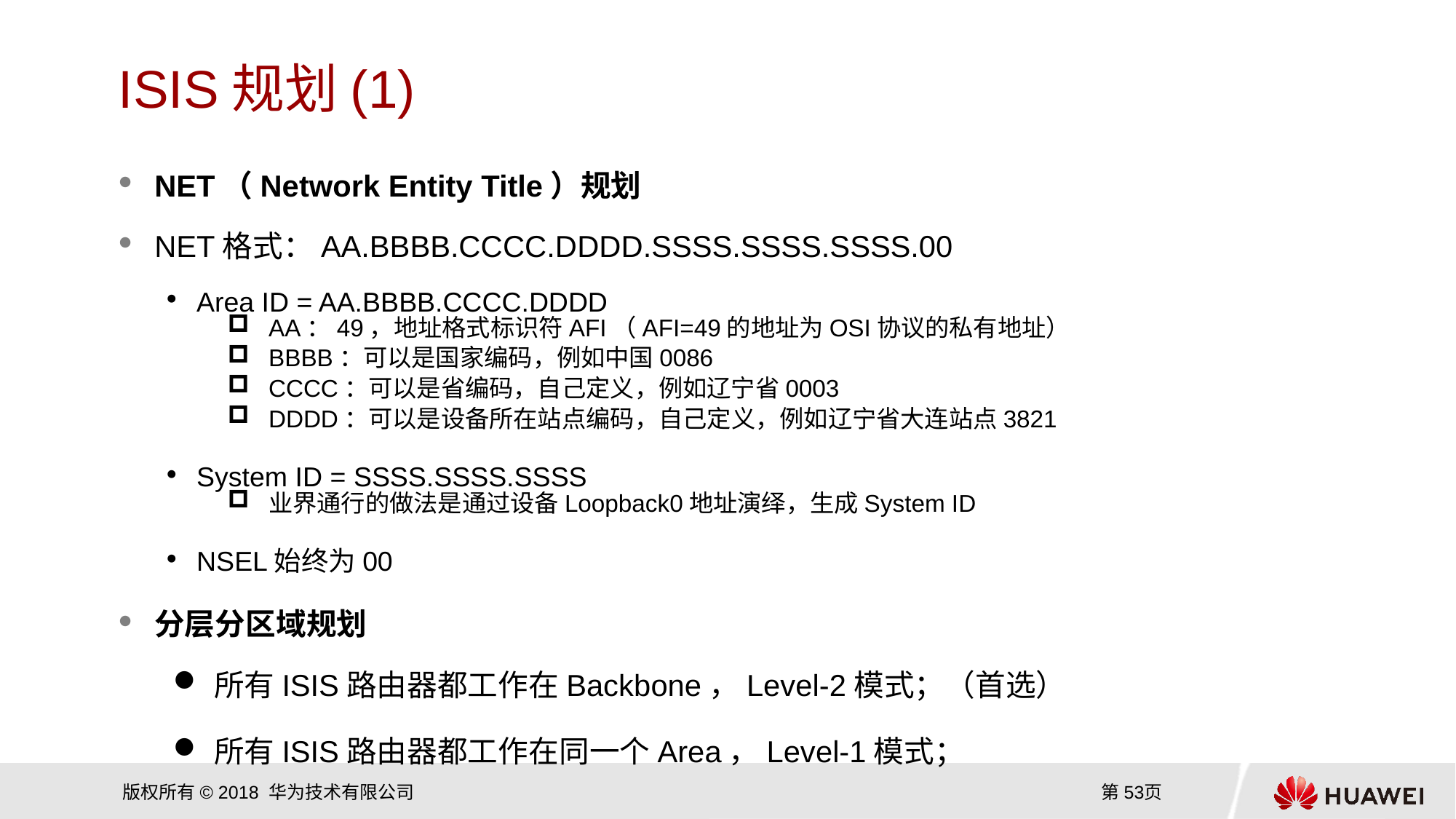

# ISIS规划(1)
NET（Network Entity Title）规划
NET格式：AA.BBBB.CCCC.DDDD.SSSS.SSSS.SSSS.00
Area ID = AA.BBBB.CCCC.DDDD
AA：49，地址格式标识符AFI（AFI=49的地址为OSI协议的私有地址）
BBBB：可以是国家编码，例如中国0086
CCCC：可以是省编码，自己定义，例如辽宁省0003
DDDD：可以是设备所在站点编码，自己定义，例如辽宁省大连站点3821
System ID = SSSS.SSSS.SSSS
业界通行的做法是通过设备Loopback0地址演绎，生成System ID
NSEL始终为00

分层分区域规划
所有ISIS路由器都工作在Backbone，Level-2模式；（首选）
所有ISIS路由器都工作在同一个Area，Level-1模式；